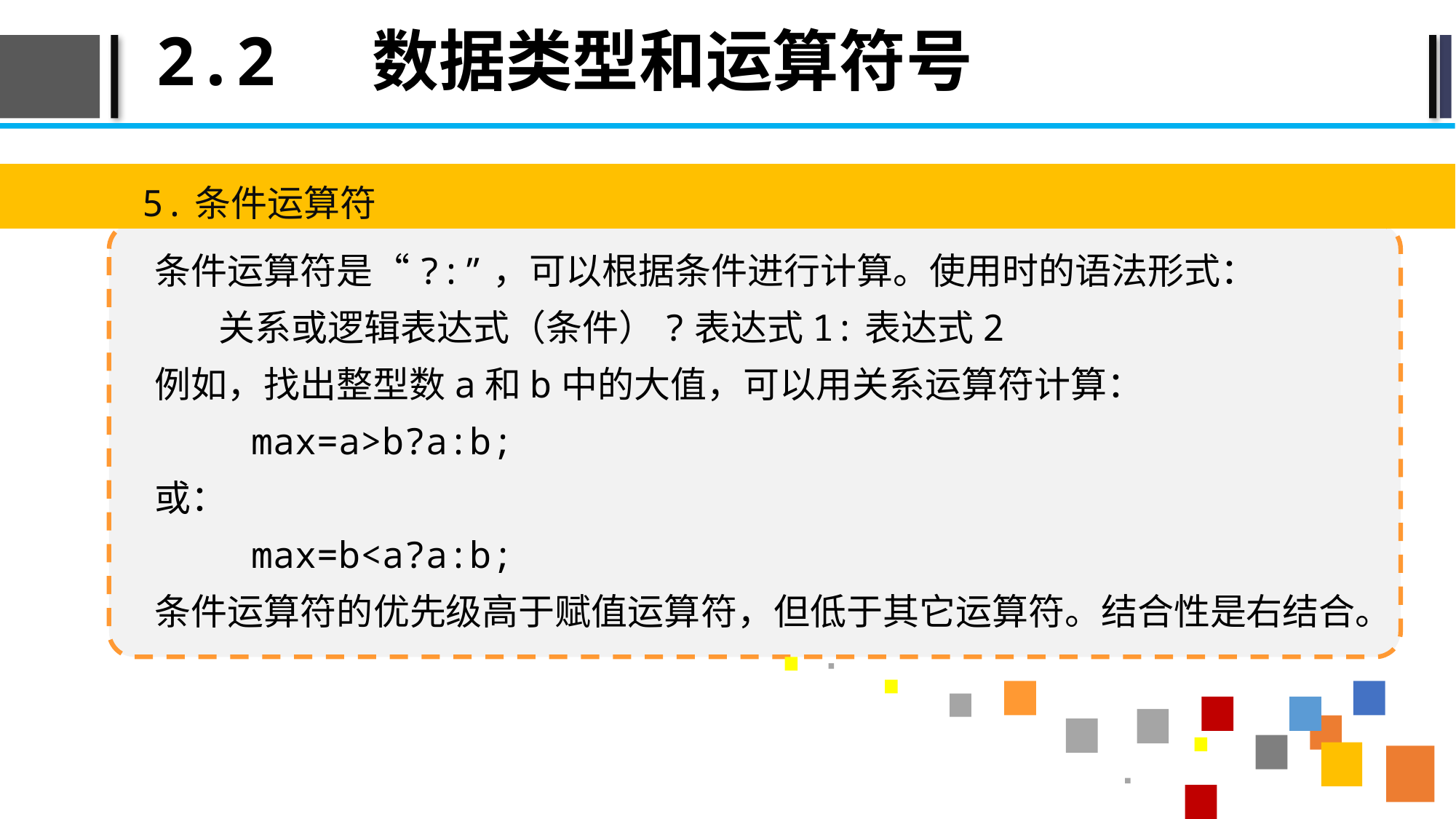

# 2.2  数据类型和运算符号

5.条件运算符

条件运算符是“?:”，可以根据条件进行计算。使用时的语法形式：
关系或逻辑表达式（条件）?表达式1:表达式2
例如，找出整型数a和b中的大值，可以用关系运算符计算：
max=a>b?a:b;
或：
max=b<a?a:b;
条件运算符的优先级高于赋值运算符，但低于其它运算符。结合性是右结合。